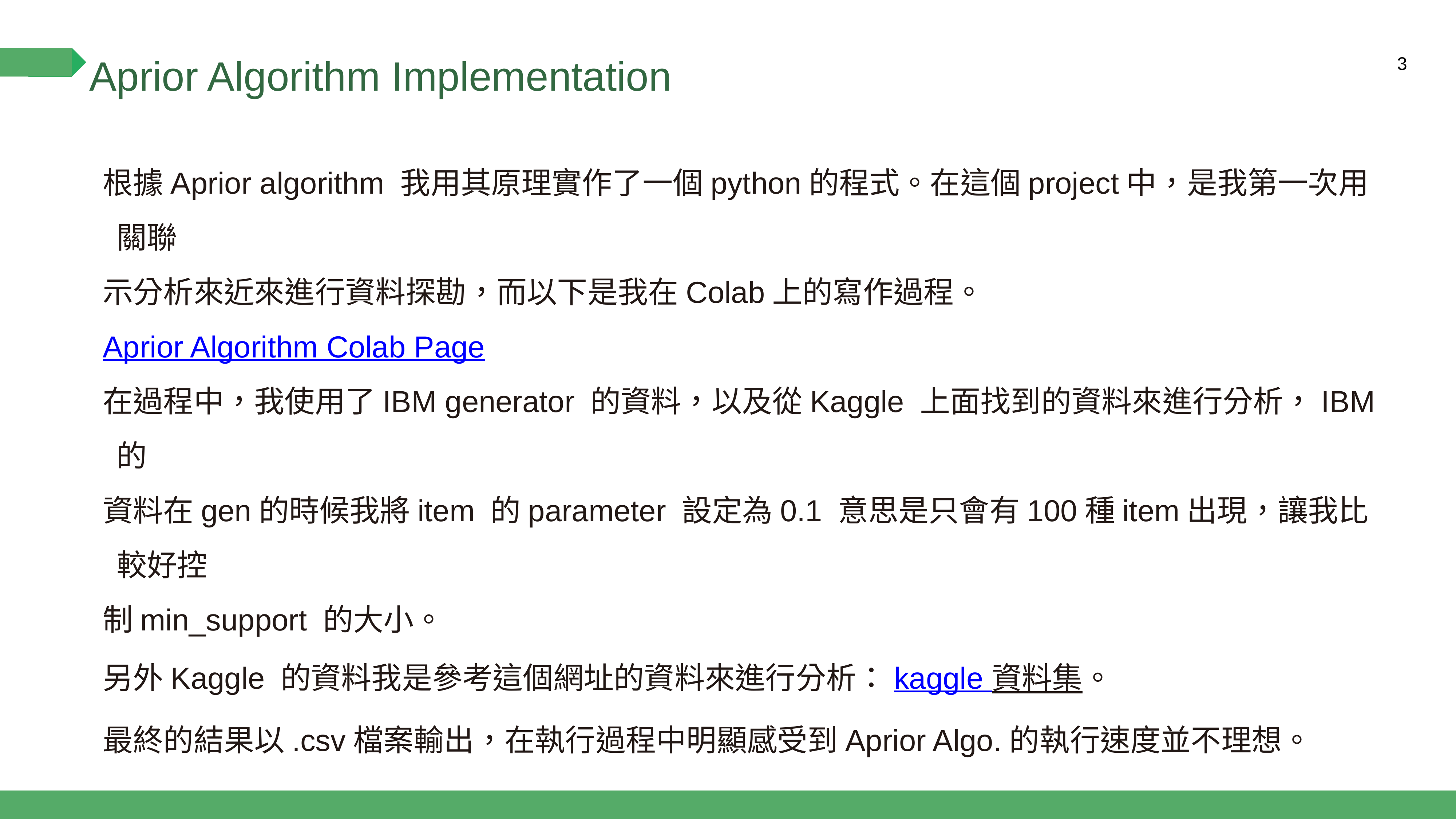

# Aprior Algorithm Implementation
3
根據Aprior algorithm 我用其原理實作了一個python的程式。在這個project中，是我第一次用關聯
示分析來近來進行資料探勘，而以下是我在Colab上的寫作過程。
Aprior Algorithm Colab Page
在過程中，我使用了IBM generator 的資料，以及從Kaggle 上面找到的資料來進行分析，IBM的
資料在gen的時候我將item 的parameter 設定為0.1 意思是只會有100種item出現，讓我比較好控
制min_support 的大小。
另外Kaggle 的資料我是參考這個網址的資料來進行分析：kaggle 資料集。
最終的結果以.csv檔案輸出，在執行過程中明顯感受到Aprior Algo.的執行速度並不理想。